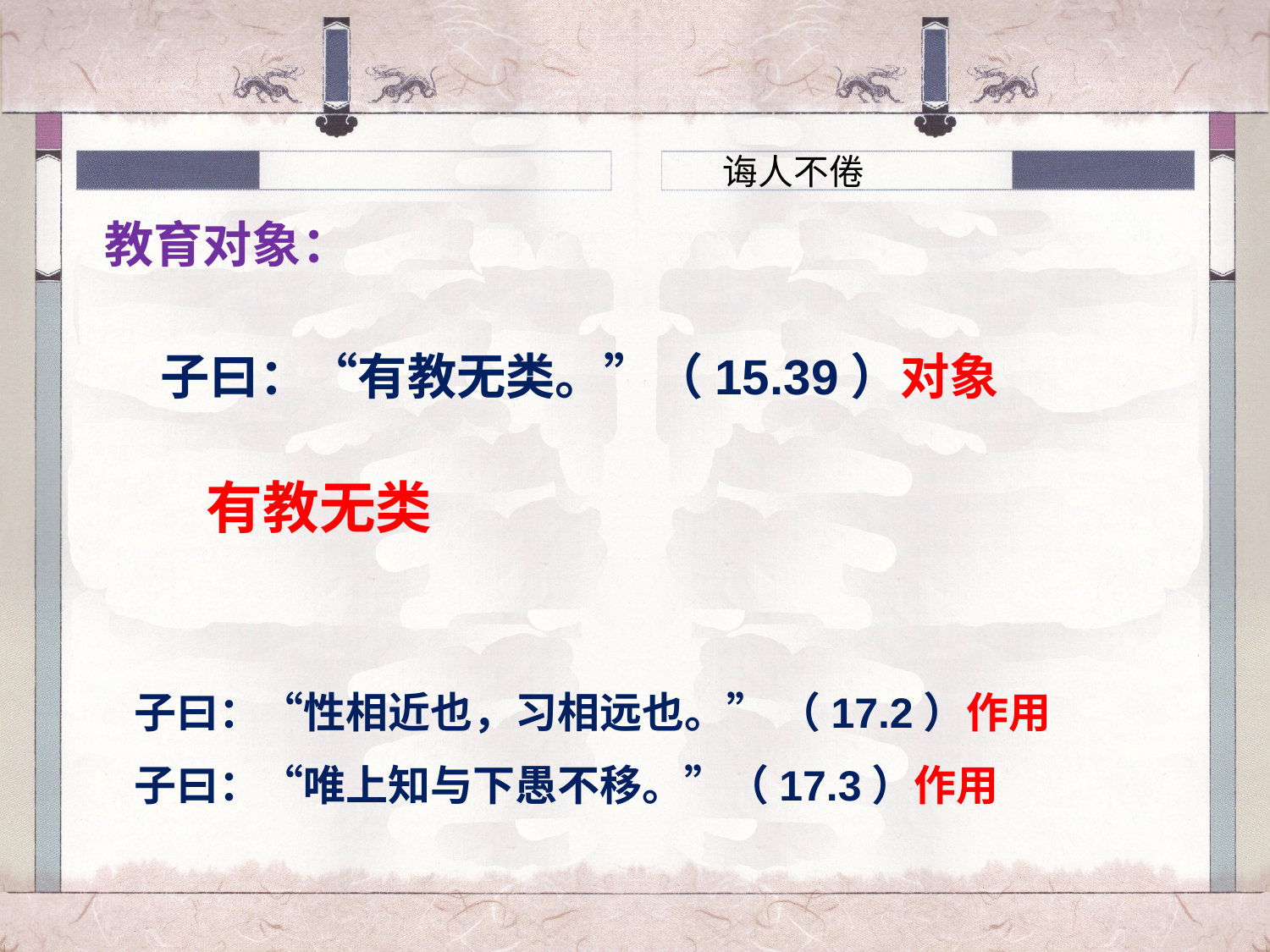

诲人不倦
教育对象：
子曰：“有教无类。”（15.39）对象
有教无类
子曰：“性相近也，习相远也。” （17.2）作用
子曰：“唯上知与下愚不移。”（17.3）作用